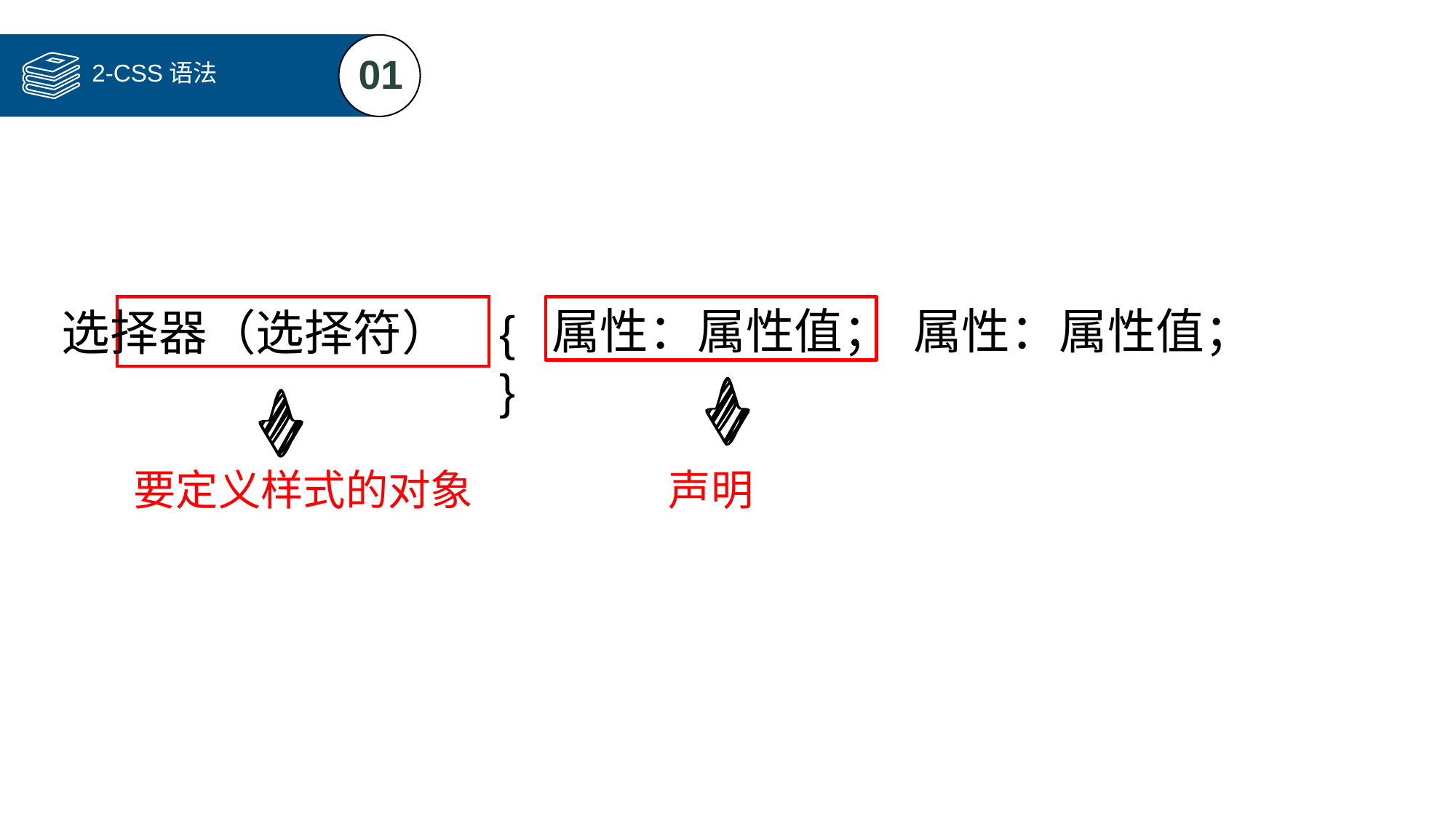

01
2-CSS语法

属性：属性值；  属性：属性值；
选择器（选择符）

{                                                        }

要定义样式的对象
声明